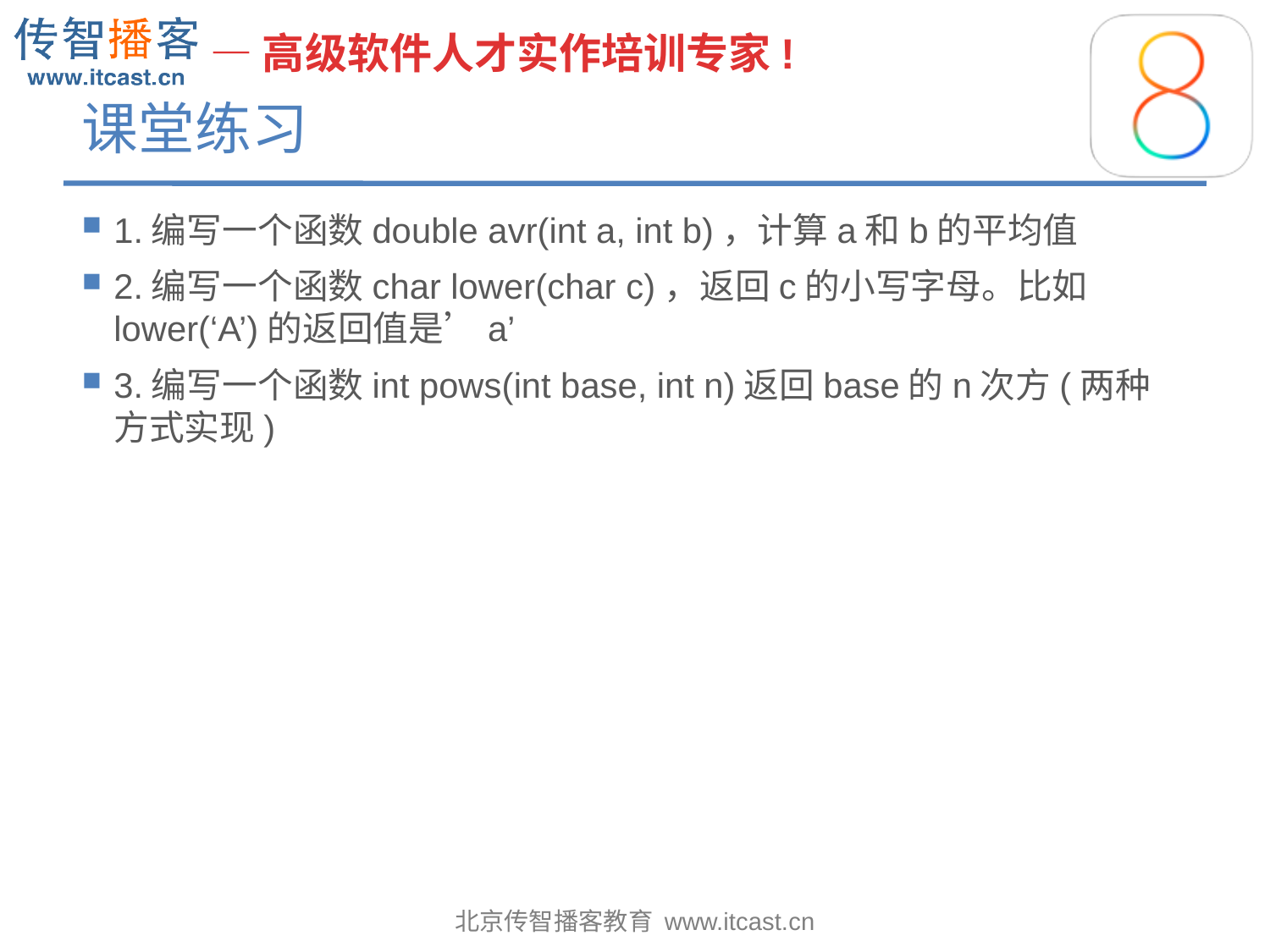

# 课堂练习
1.编写一个函数double avr(int a, int b)，计算a和b的平均值
2.编写一个函数char lower(char c)，返回c的小写字母。比如lower(‘A’)的返回值是’a’
3.编写一个函数int pows(int base, int n)返回base的n次方(两种方式实现)